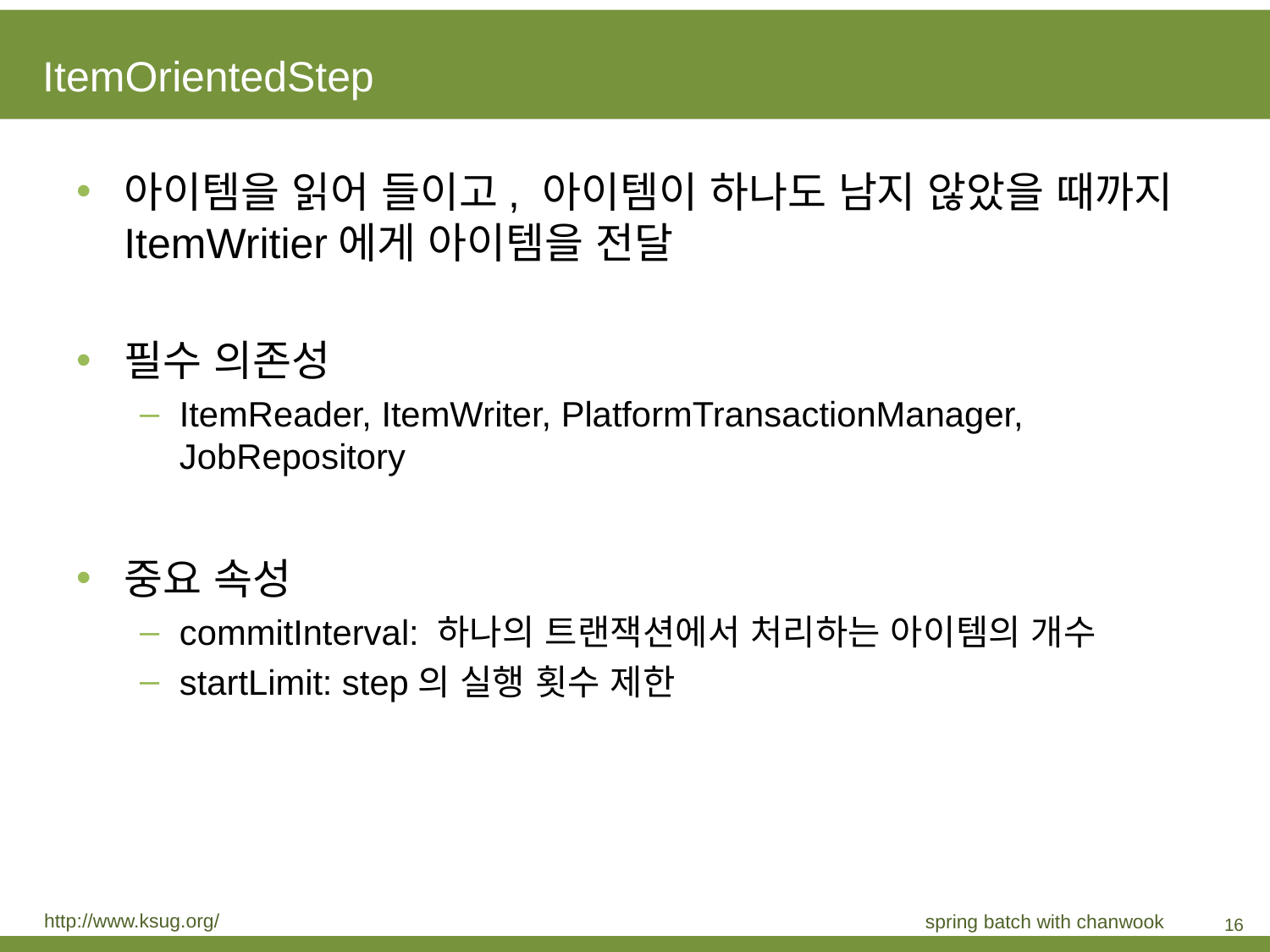

# ItemOrientedStep
아이템을 읽어 들이고, 아이템이 하나도 남지 않았을 때까지 ItemWritier에게 아이템을 전달

필수 의존성
ItemReader, ItemWriter, PlatformTransactionManager, JobRepository

중요 속성
commitInterval: 하나의 트랜잭션에서 처리하는 아이템의 개수
startLimit: step의 실행 횟수 제한
http://www.ksug.org/
spring batch with chanwook
16